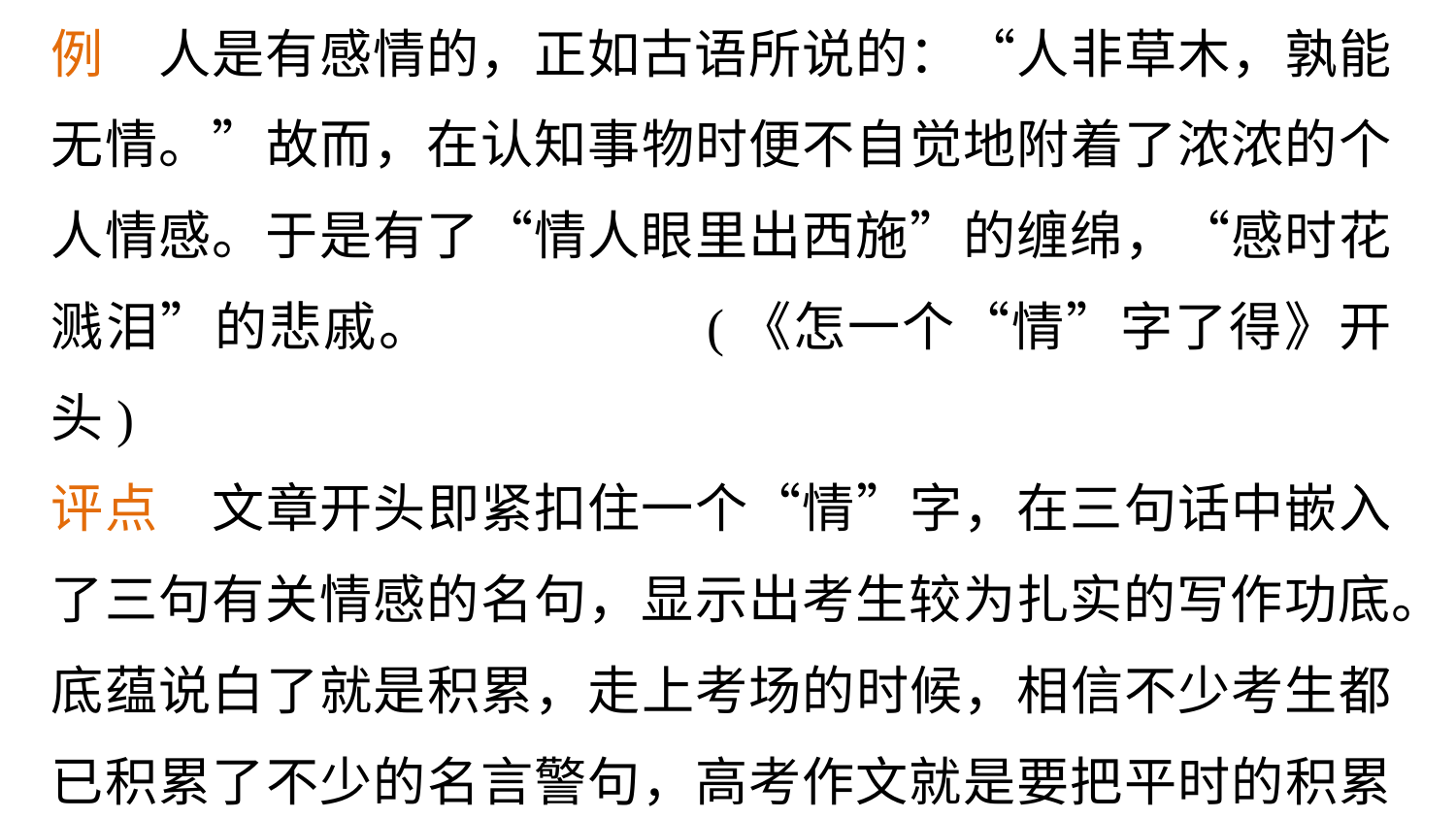

例　人是有感情的，正如古语所说的：“人非草木，孰能无情。”故而，在认知事物时便不自觉地附着了浓浓的个人情感。于是有了“情人眼里出西施”的缠绵，“感时花溅泪”的悲戚。                   (《怎一个“情”字了得》开头)
评点　文章开头即紧扣住一个“情”字，在三句话中嵌入了三句有关情感的名句，显示出考生较为扎实的写作功底。底蕴说白了就是积累，走上考场的时候，相信不少考生都已积累了不少的名言警句，高考作文就是要把平时的积累展示出来。